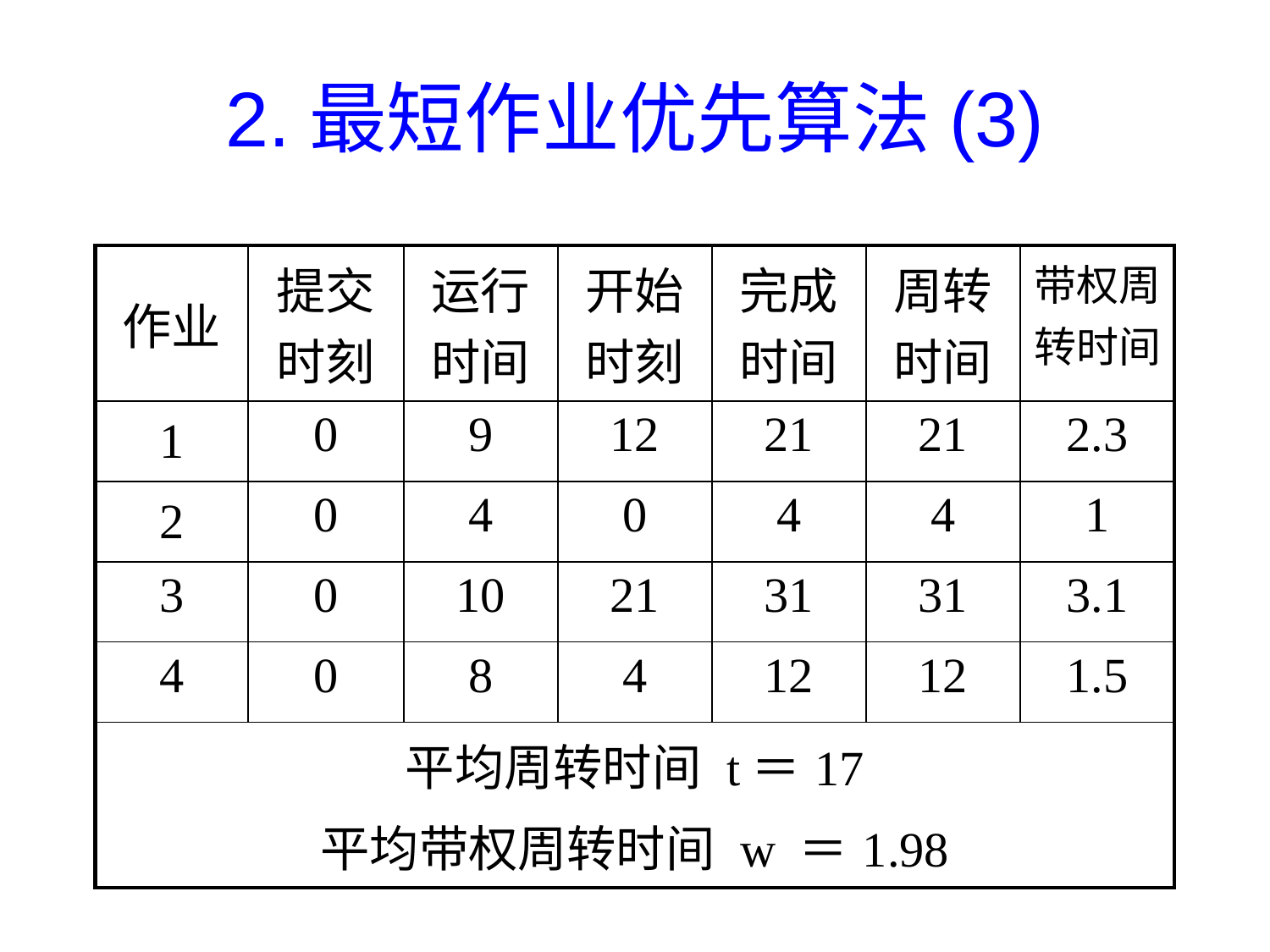

# 2.最短作业优先算法(3)
| 作业 | 提交时刻 | 运行时间 | 开始时刻 | 完成时间 | 周转时间 | 带权周转时间 |
| --- | --- | --- | --- | --- | --- | --- |
| 1 | 0 | 9 | 12 | 21 | 21 | 2.3 |
| 2 | 0 | 4 | 0 | 4 | 4 | 1 |
| 3 | 0 | 10 | 21 | 31 | 31 | 3.1 |
| 4 | 0 | 8 | 4 | 12 | 12 | 1.5 |
| 平均周转时间 t＝17 平均带权周转时间 w ＝1.98 |  |  |  |  |  |  |